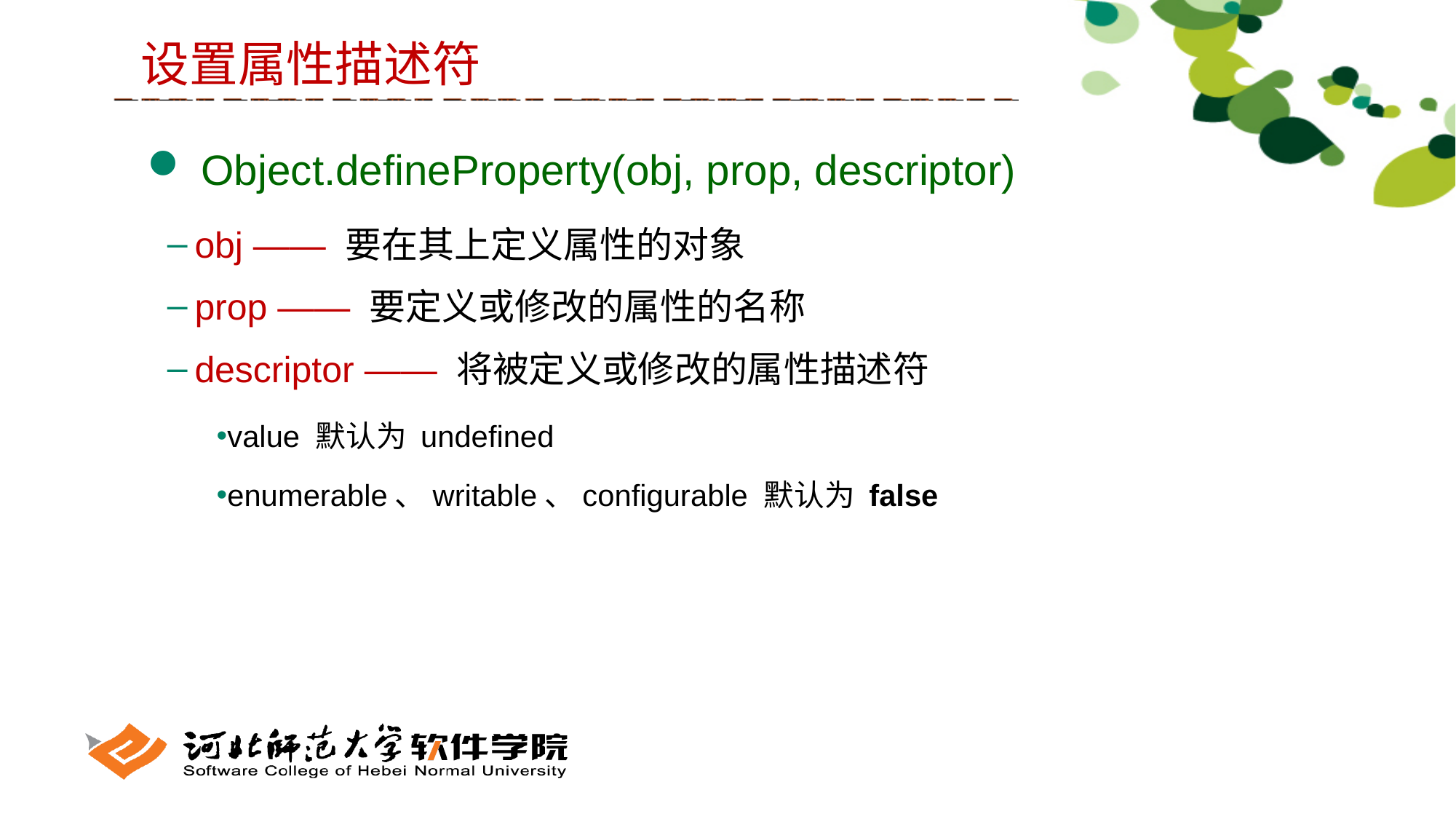

设置属性描述符
 Object.defineProperty(obj, prop, descriptor)
obj —— 要在其上定义属性的对象
prop —— 要定义或修改的属性的名称
descriptor —— 将被定义或修改的属性描述符
value 默认为 undefined
enumerable、writable、configurable 默认为 false